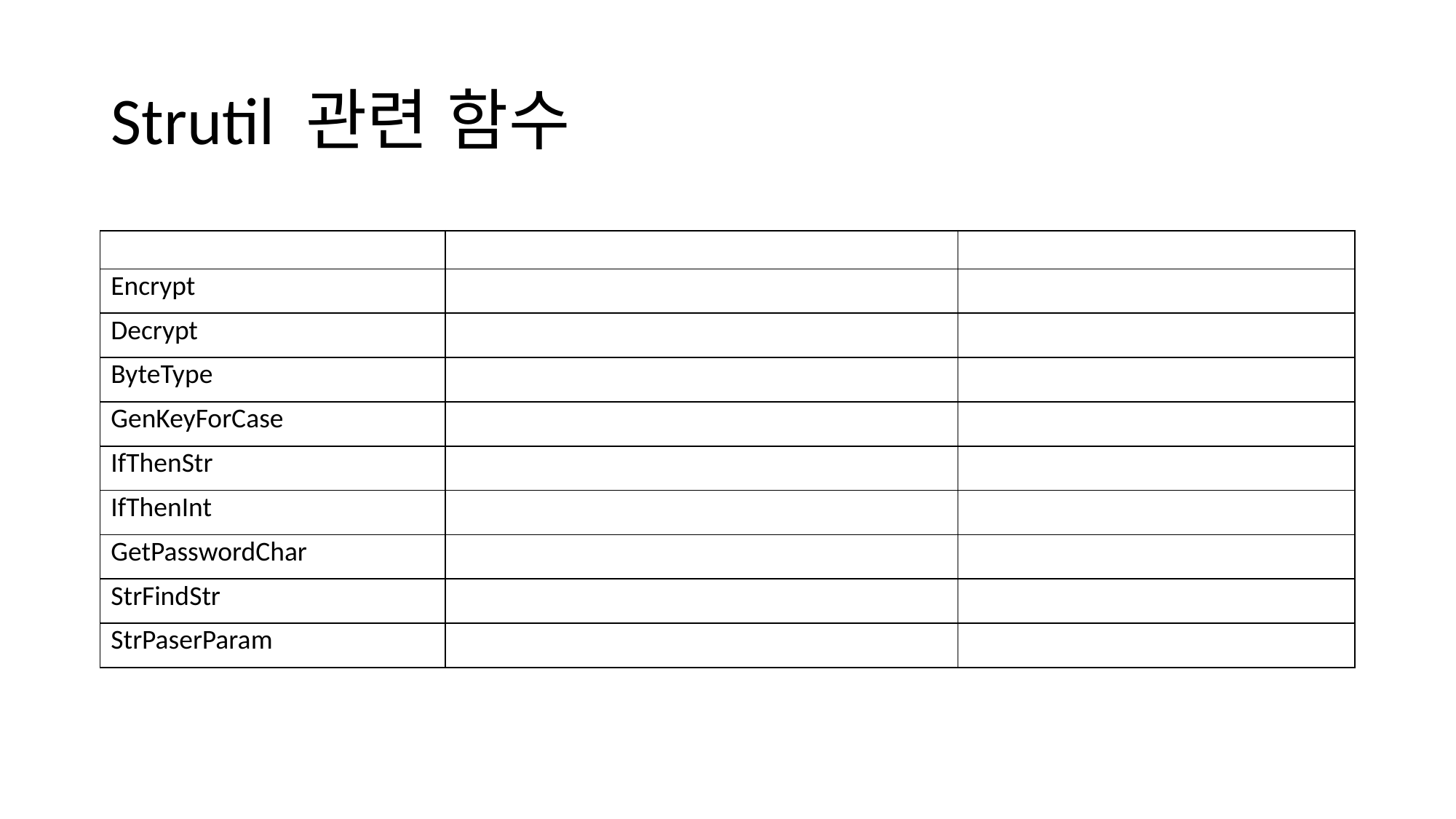

# Strutil 관련 함수
|  |  |  |
| --- | --- | --- |
| Encrypt |  |  |
| Decrypt |  |  |
| ByteType |  |  |
| GenKeyForCase |  |  |
| IfThenStr |  |  |
| IfThenInt |  |  |
| GetPasswordChar |  |  |
| StrFindStr |  |  |
| StrPaserParam |  |  |